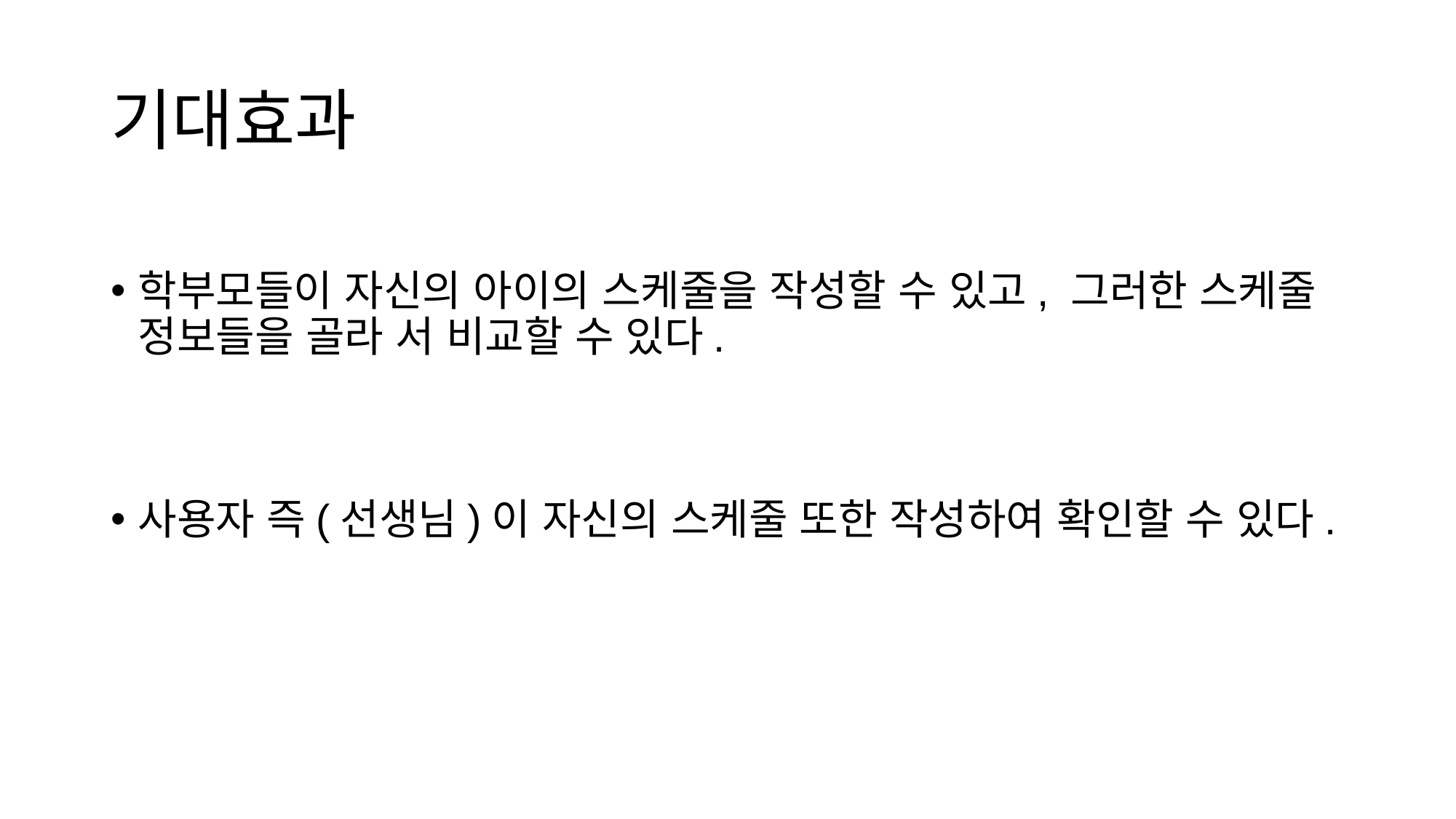

# 기대효과
학부모들이 자신의 아이의 스케줄을 작성할 수 있고, 그러한 스케줄 정보들을 골라 서 비교할 수 있다.

사용자 즉(선생님)이 자신의 스케줄 또한 작성하여 확인할 수 있다.